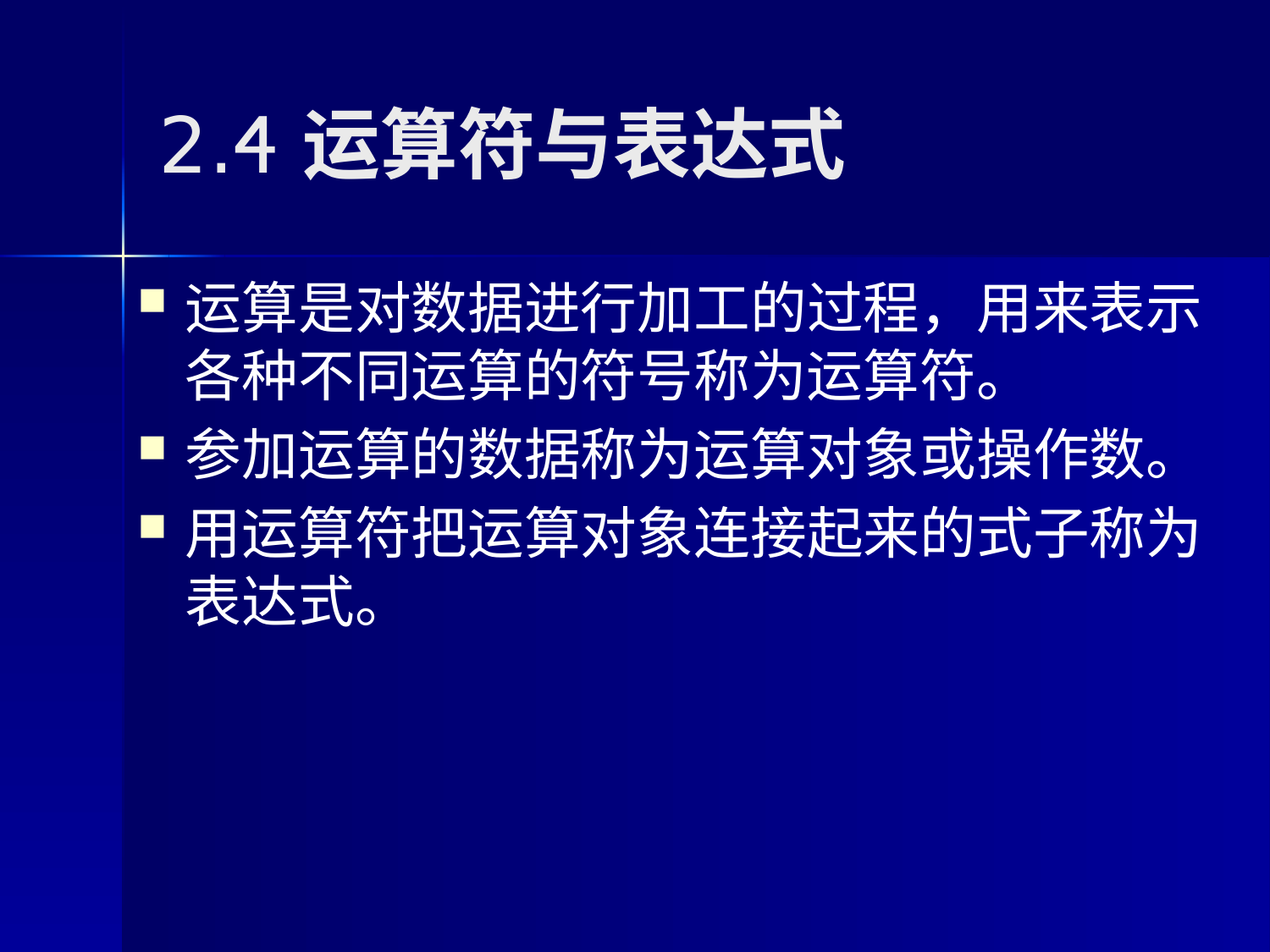

# 2.4运算符与表达式
运算是对数据进行加工的过程，用来表示各种不同运算的符号称为运算符。
参加运算的数据称为运算对象或操作数。
用运算符把运算对象连接起来的式子称为表达式。